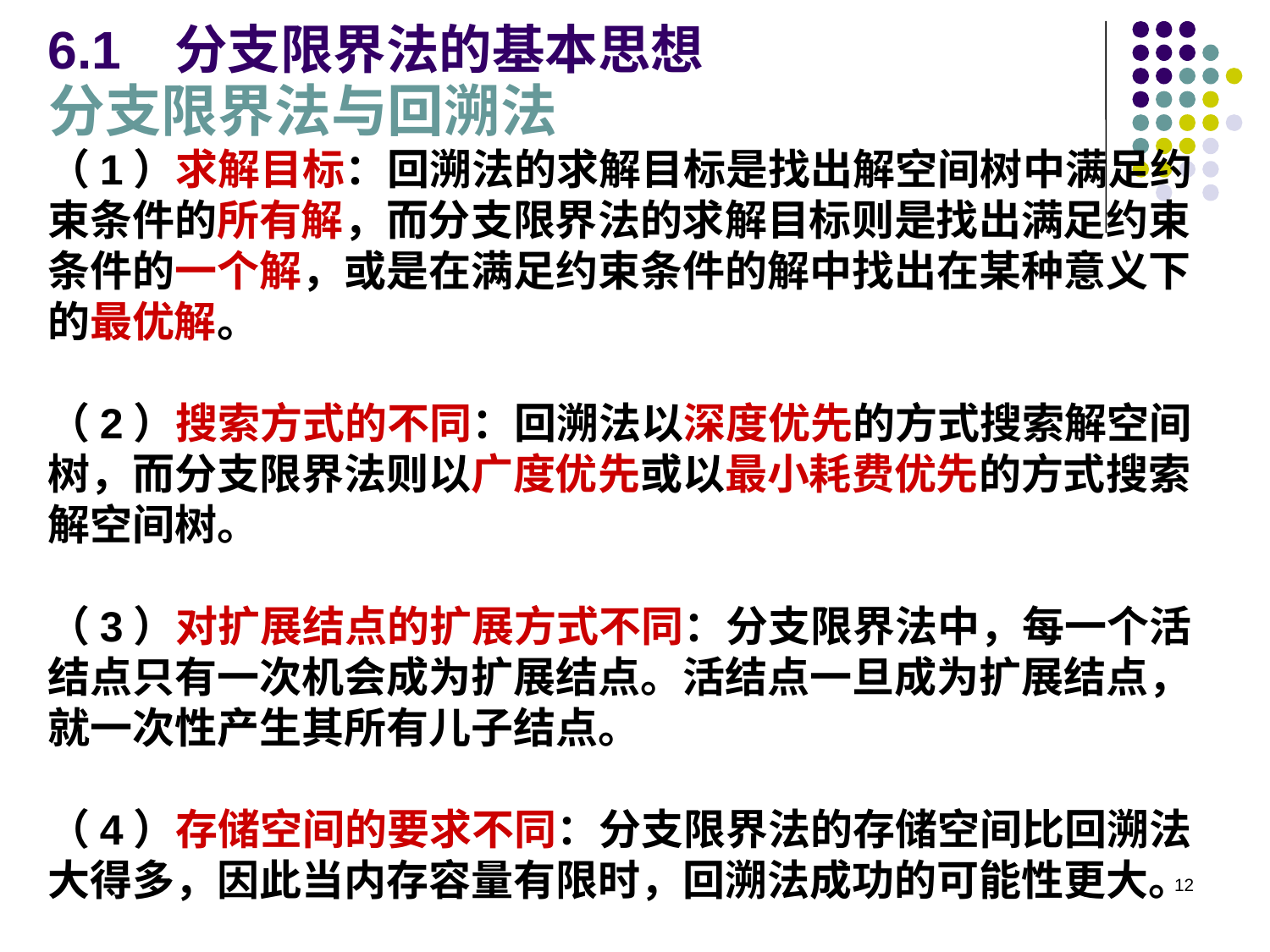

# 6.1	分支限界法的基本思想
分支限界法与回溯法
（1）求解目标：回溯法的求解目标是找出解空间树中满足约束条件的所有解，而分支限界法的求解目标则是找出满足约束条件的一个解，或是在满足约束条件的解中找出在某种意义下的最优解。

（2）搜索方式的不同：回溯法以深度优先的方式搜索解空间树，而分支限界法则以广度优先或以最小耗费优先的方式搜索解空间树。

（3）对扩展结点的扩展方式不同：分支限界法中，每一个活结点只有一次机会成为扩展结点。活结点一旦成为扩展结点，就一次性产生其所有儿子结点。

（4）存储空间的要求不同：分支限界法的存储空间比回溯法大得多，因此当内存容量有限时，回溯法成功的可能性更大。

12